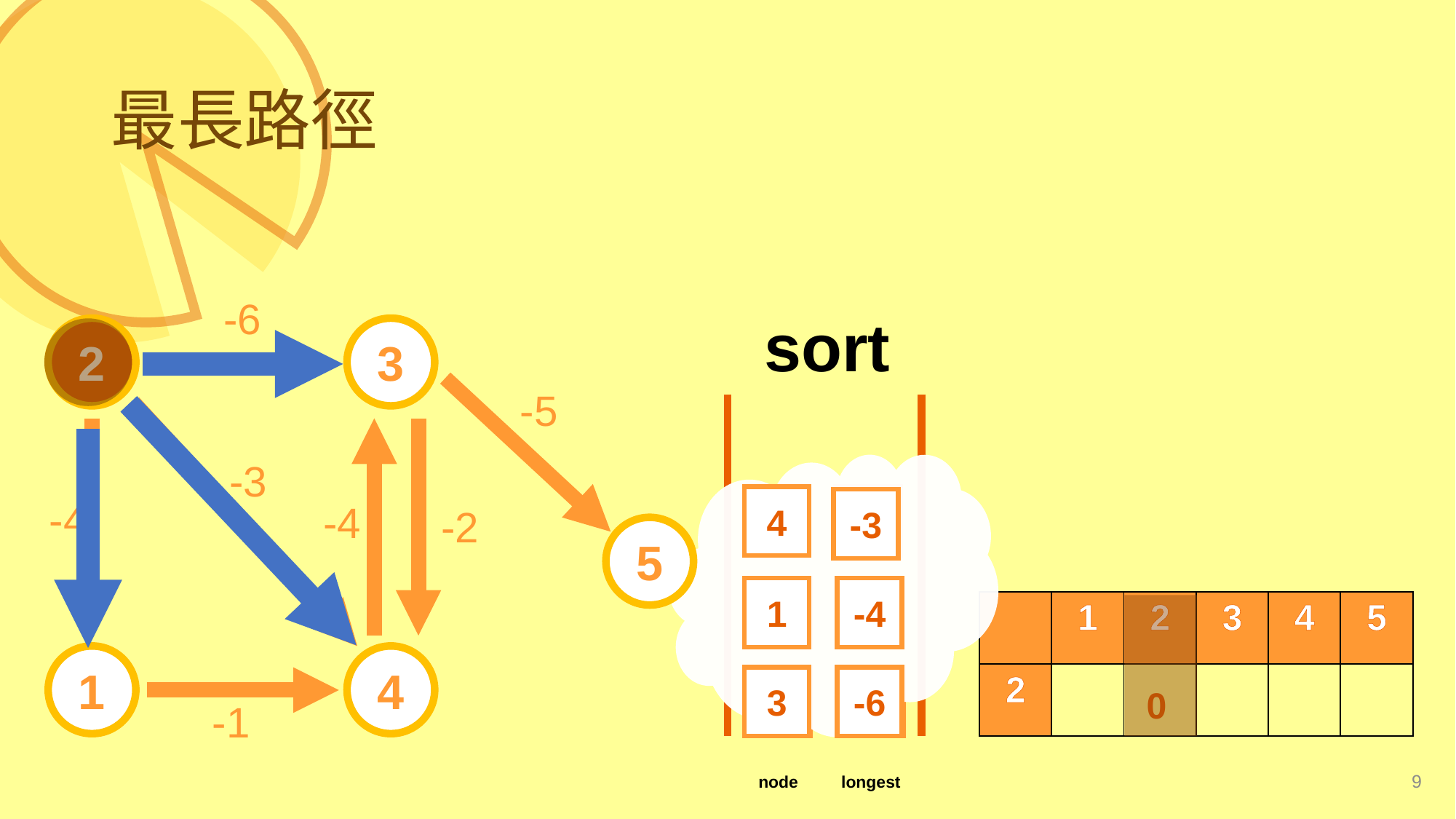

# 最長路徑
-6
sort
2
3

-5
-3

3
-6
4
-4
-3
-4
-2
5
4
-3
1
-4
|  | 1 | 2 | 3 | 4 | 5 |
| --- | --- | --- | --- | --- | --- |
| 2 |  |  |  |  |  |

1
4
1
2
-4
0
3
-6
0
-1
longest
9
node